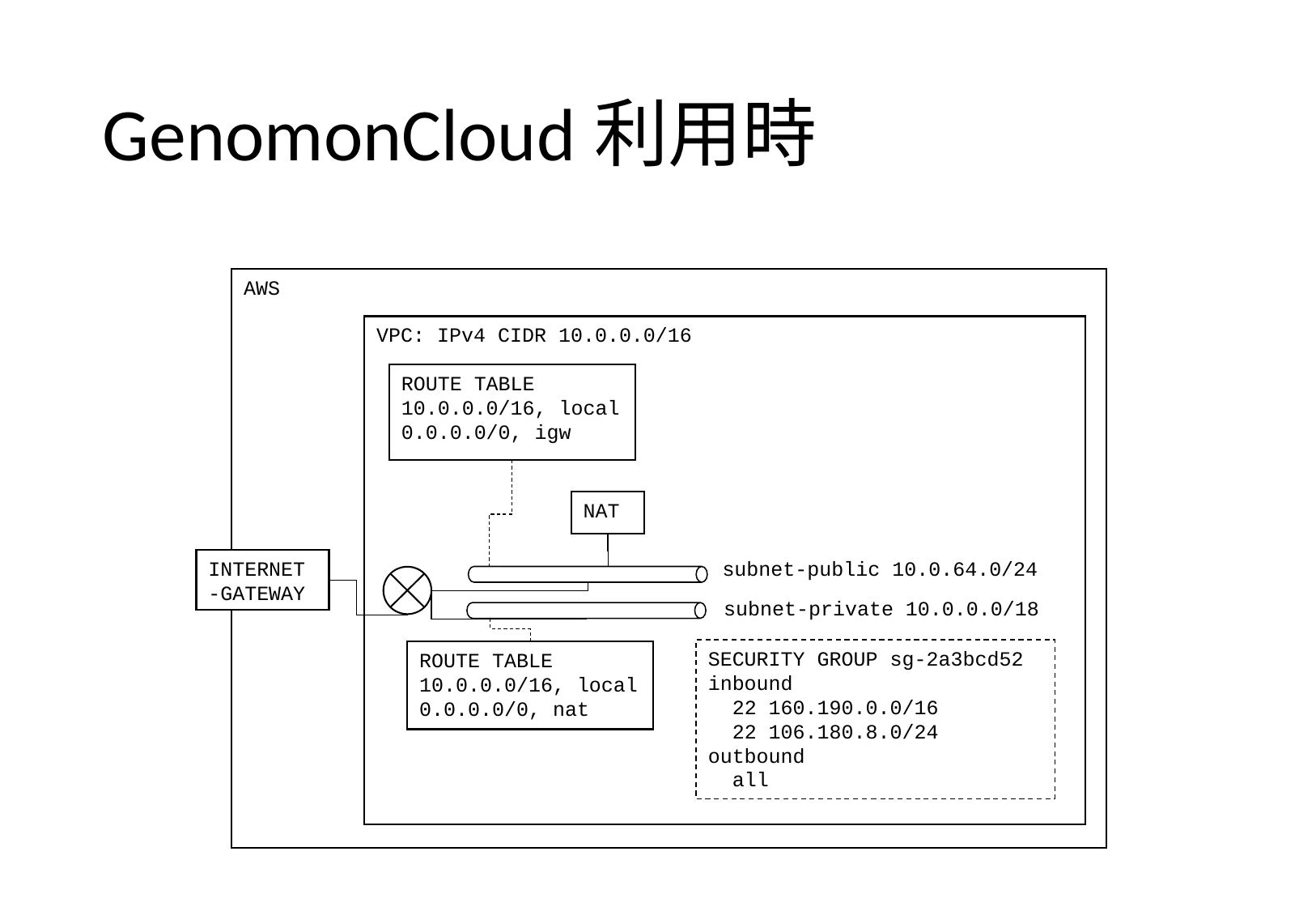

# GenomonCloud利用時
AWS
VPC: IPv4 CIDR 10.0.0.0/16
ROUTE TABLE
10.0.0.0/16, local
0.0.0.0/0, igw

NAT
INTERNET-GATEWAY
subnet-public 10.0.64.0/24

subnet-private 10.0.0.0/18

SECURITY GROUP sg-2a3bcd52
inbound
  22 160.190.0.0/16
  22 106.180.8.0/24
outbound
  all
ROUTE TABLE
10.0.0.0/16, local
0.0.0.0/0, nat